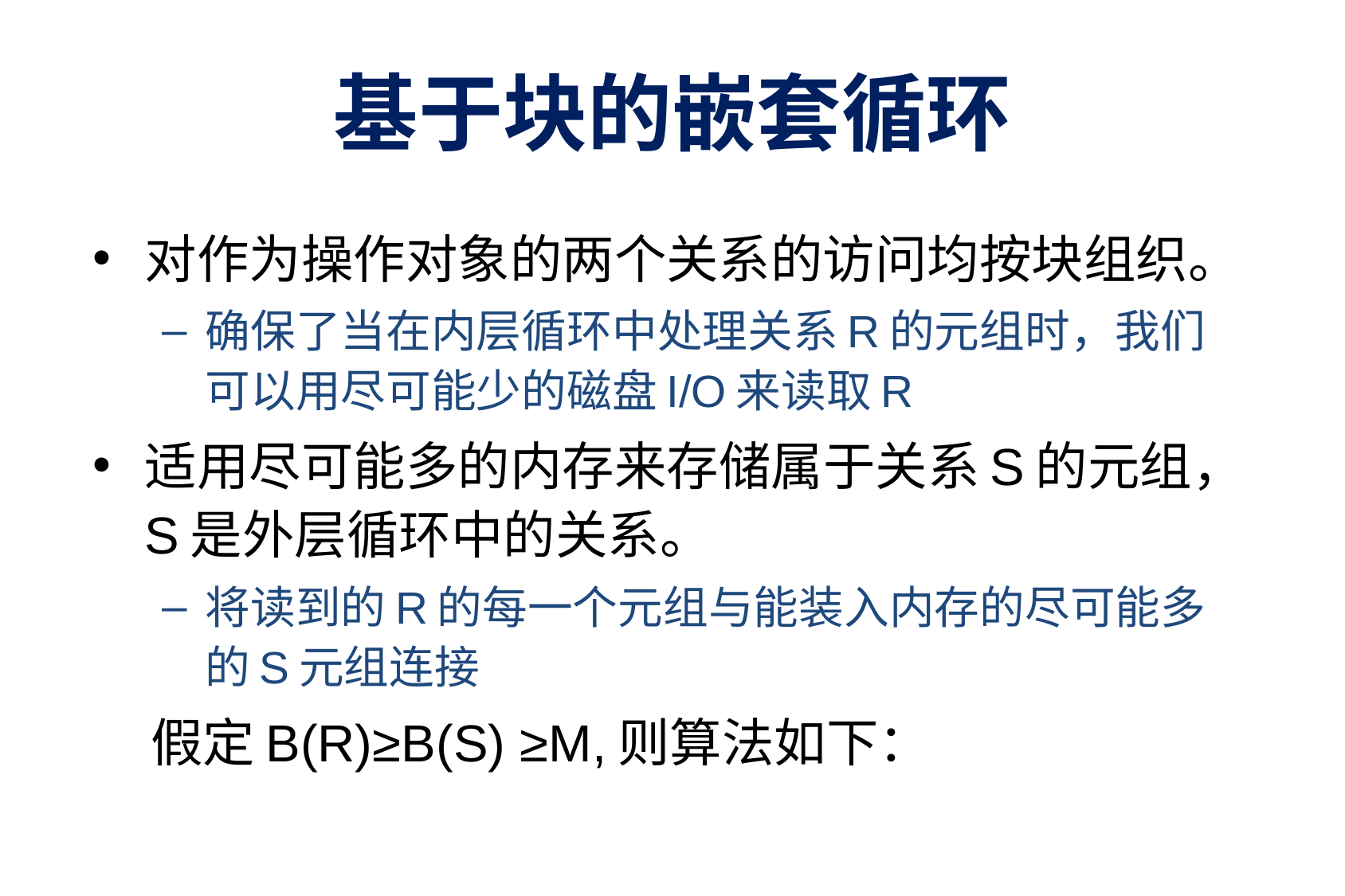

# 基于块的嵌套循环
对作为操作对象的两个关系的访问均按块组织。
确保了当在内层循环中处理关系R的元组时，我们可以用尽可能少的磁盘I/O来读取R
适用尽可能多的内存来存储属于关系S的元组，S是外层循环中的关系。
将读到的R的每一个元组与能装入内存的尽可能多的S元组连接
    假定B(R)≥B(S) ≥M,则算法如下：
23